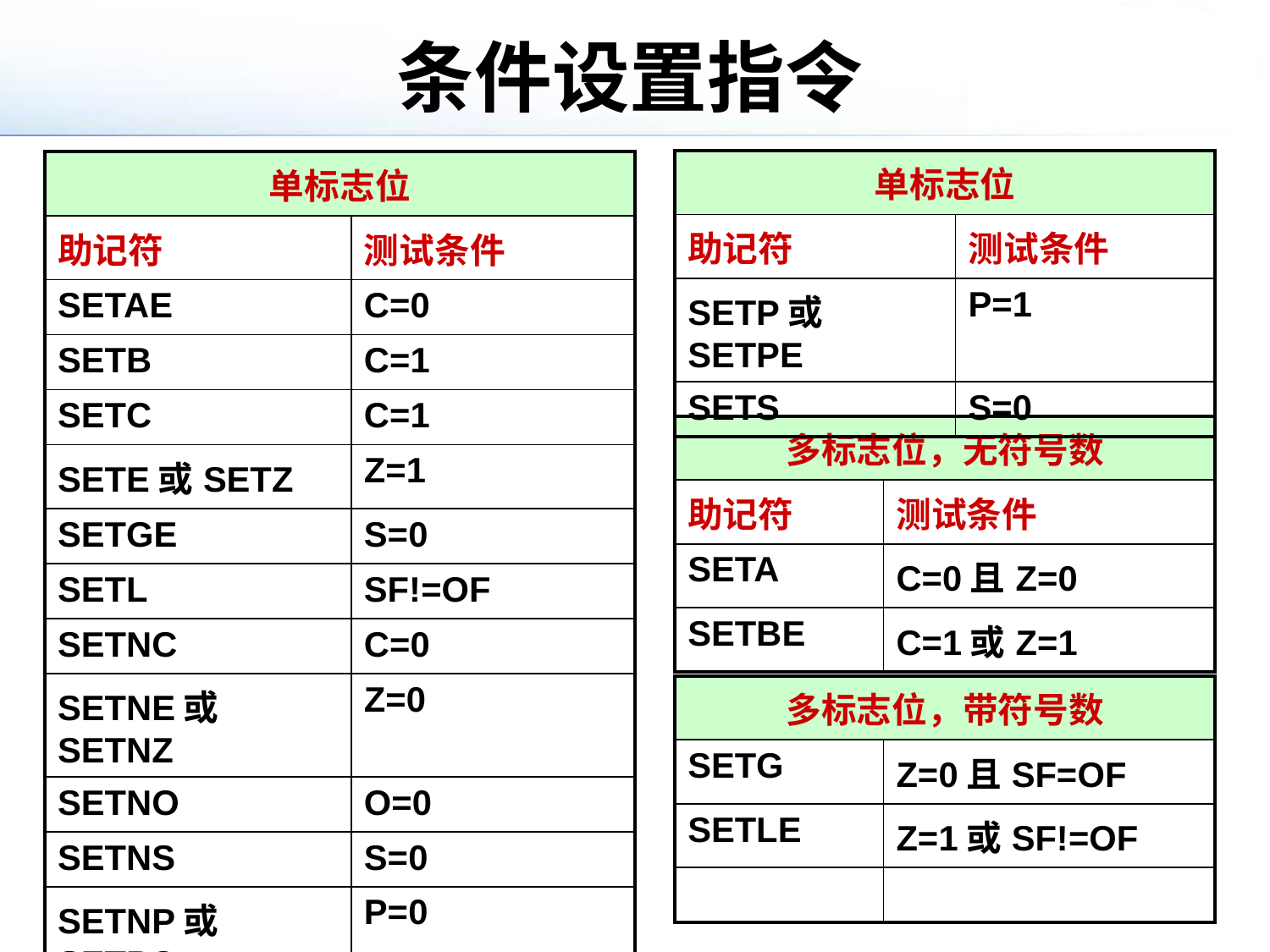

# 条件设置指令
| 单标志位 |  |
| --- | --- |
| 助记符 | 测试条件 |
| SETP或SETPE | P=1 |
| SETS | S=0 |
| 单标志位 |  |
| --- | --- |
| 助记符 | 测试条件 |
| SETAE | C=0 |
| SETB | C=1 |
| SETC | C=1 |
| SETE或SETZ | Z=1 |
| SETGE | S=0 |
| SETL | SF!=OF |
| SETNC | C=0 |
| SETNE或SETNZ | Z=0 |
| SETNO | O=0 |
| SETNS | S=0 |
| SETNP或SETPO | P=0 |
| SETO | O=1 |
| 多标志位，无符号数 |  |
| --- | --- |
| 助记符 | 测试条件 |
| SETA | C=0且Z=0 |
| SETBE | C=1或Z=1 |
| 多标志位，带符号数 |  |
| --- | --- |
| SETG | Z=0且SF=OF |
| SETLE | Z=1或SF!=OF |
|  |  |